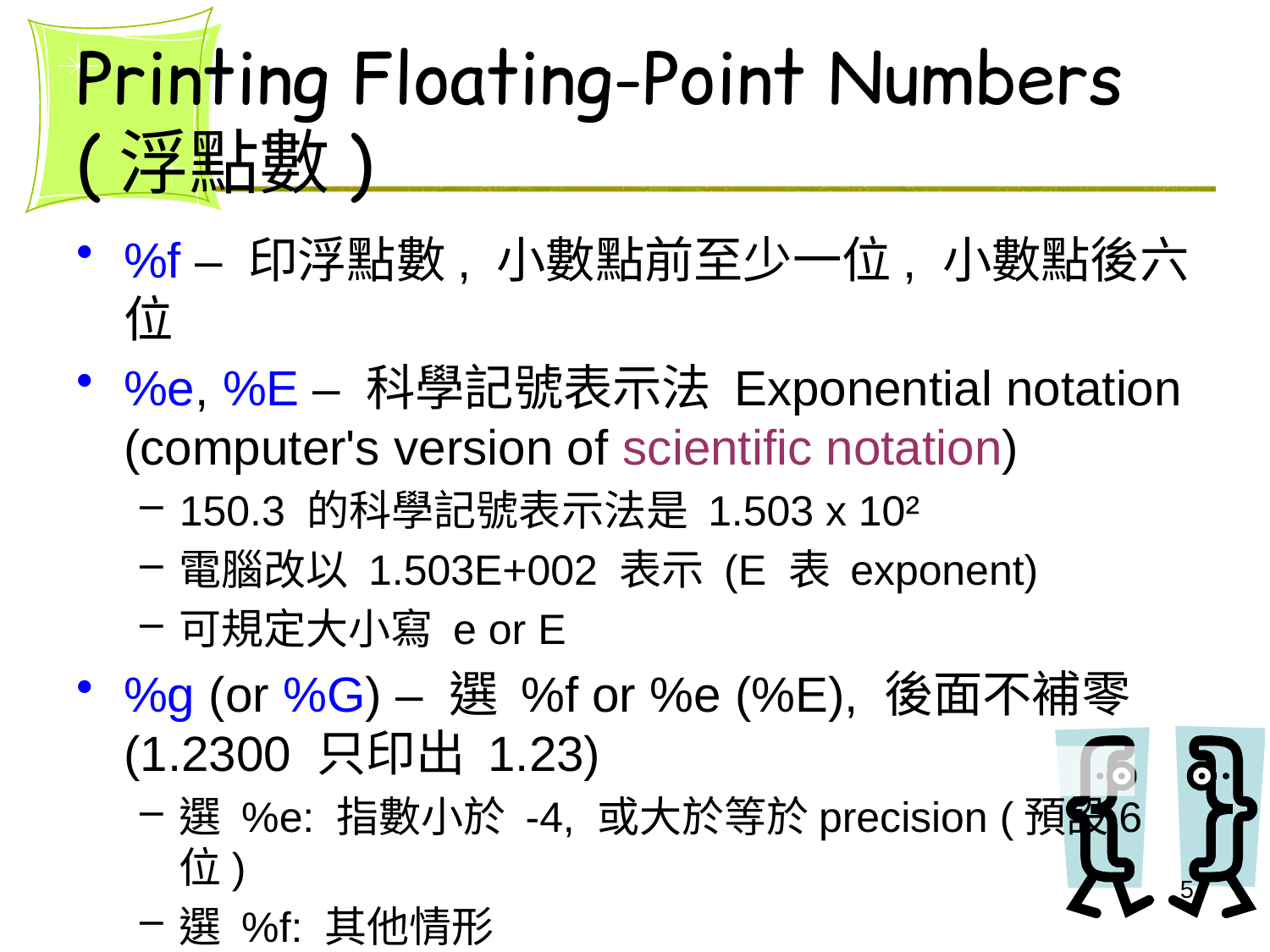

# Printing Floating-Point Numbers (浮點數)
%f – 印浮點數, 小數點前至少一位, 小數點後六位
%e, %E – 科學記號表示法 Exponential notation (computer's version of scientific notation)
150.3 的科學記號表示法是 1.503 x 10²
電腦改以 1.503E+002 表示 (E 表 exponent)
可規定大小寫 e or E
%g (or %G) – 選 %f or %e (%E), 後面不補零 (1.2300 只印出 1.23)
選 %e: 指數小於 -4, 或大於等於precision (預設6位)
選 %f: 其他情形

5